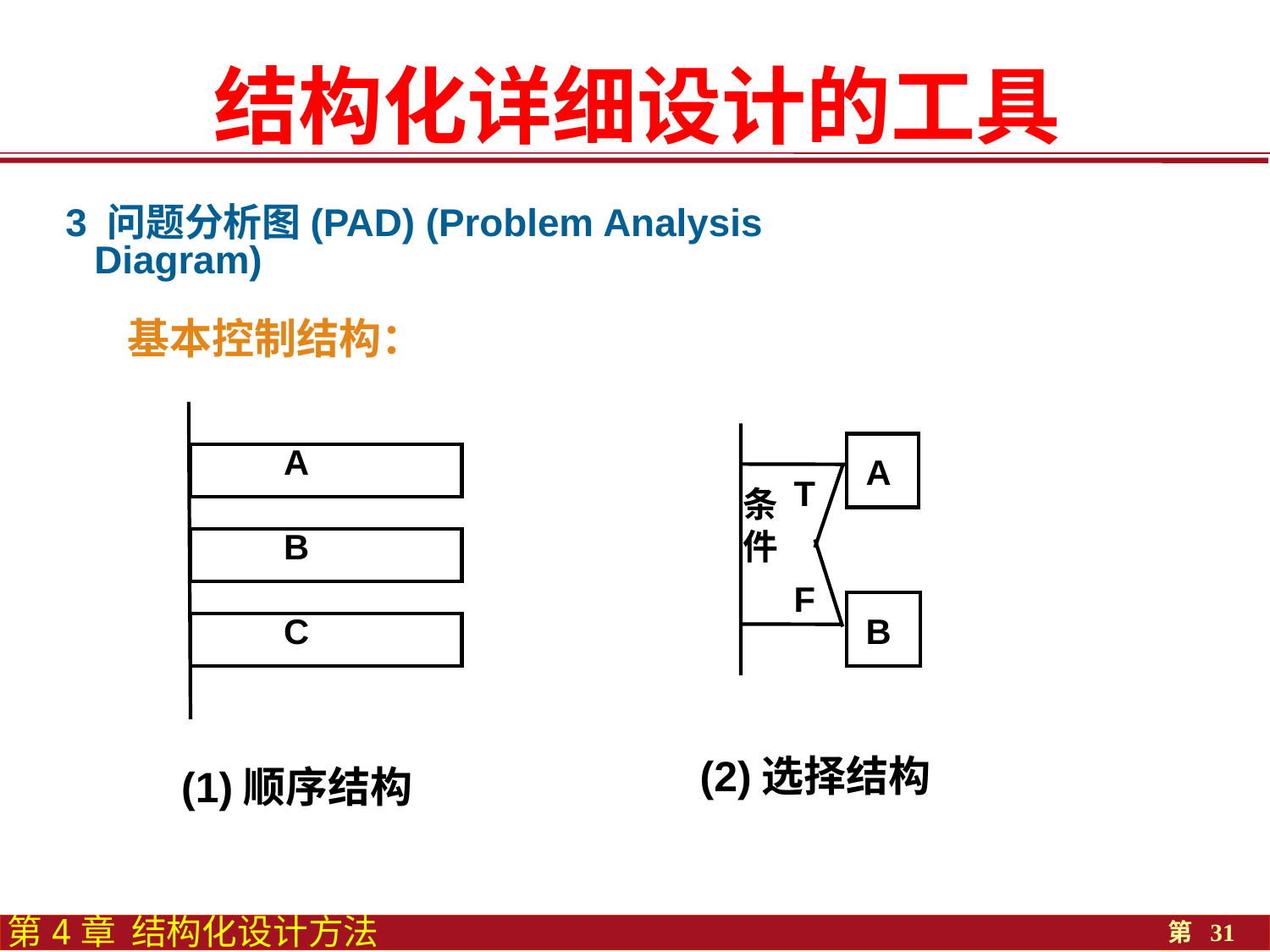

结构化详细设计的工具
 3 问题分析图(PAD) (Problem Analysis Diagram)
基本控制结构：

A

A

T

条件
B

F

C
B

(2)选择结构
(1)顺序结构